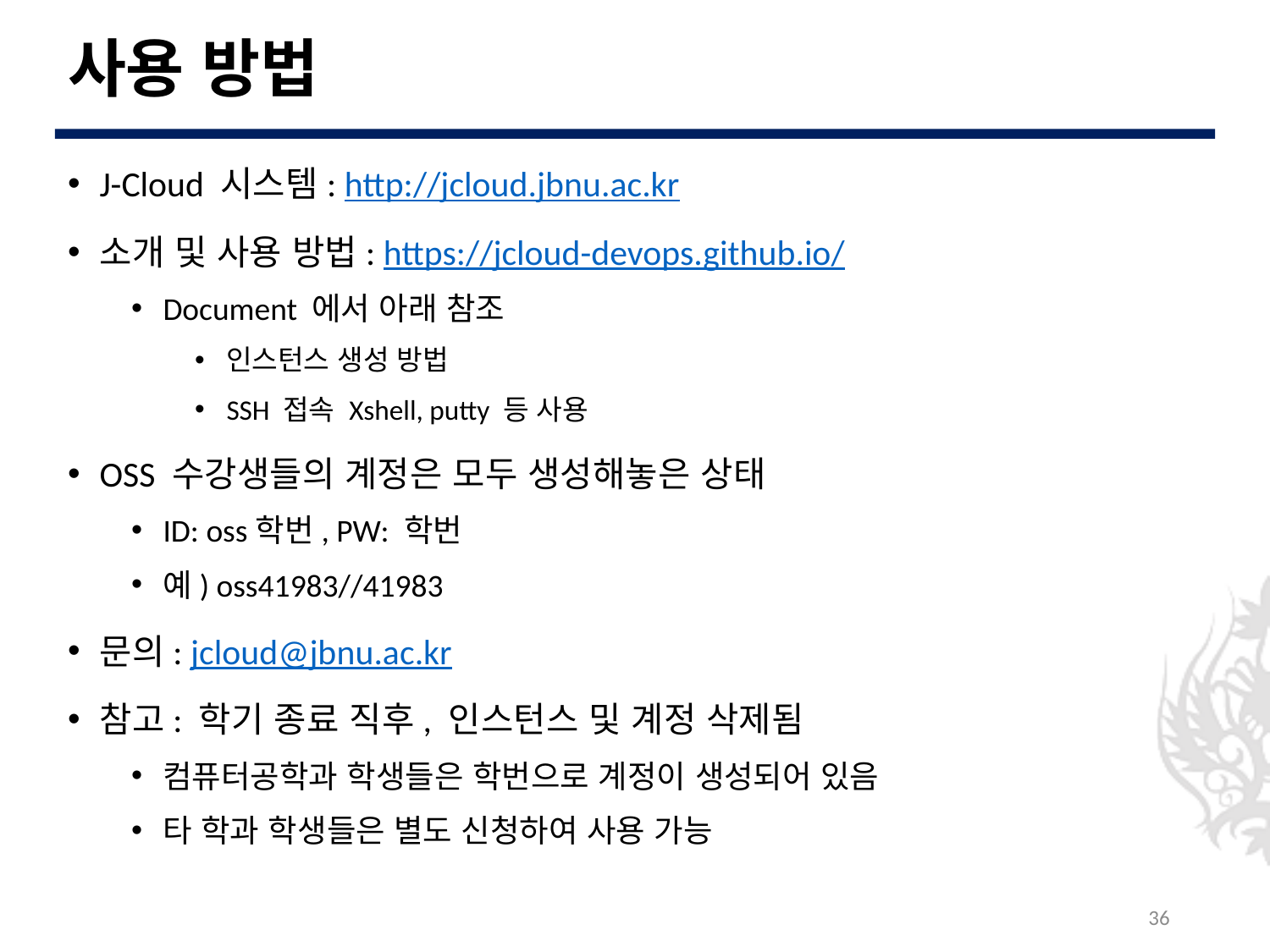

# 사용 방법
J-Cloud 시스템: http://jcloud.jbnu.ac.kr
소개 및 사용 방법: https://jcloud-devops.github.io/
Document 에서 아래 참조
인스턴스 생성 방법
SSH 접속 Xshell, putty 등 사용
OSS 수강생들의 계정은 모두 생성해놓은 상태
ID: oss학번, PW: 학번
예) oss41983//41983
문의: jcloud@jbnu.ac.kr
참고: 학기 종료 직후, 인스턴스 및 계정 삭제됨
컴퓨터공학과 학생들은 학번으로 계정이 생성되어 있음
타 학과 학생들은 별도 신청하여 사용 가능

36